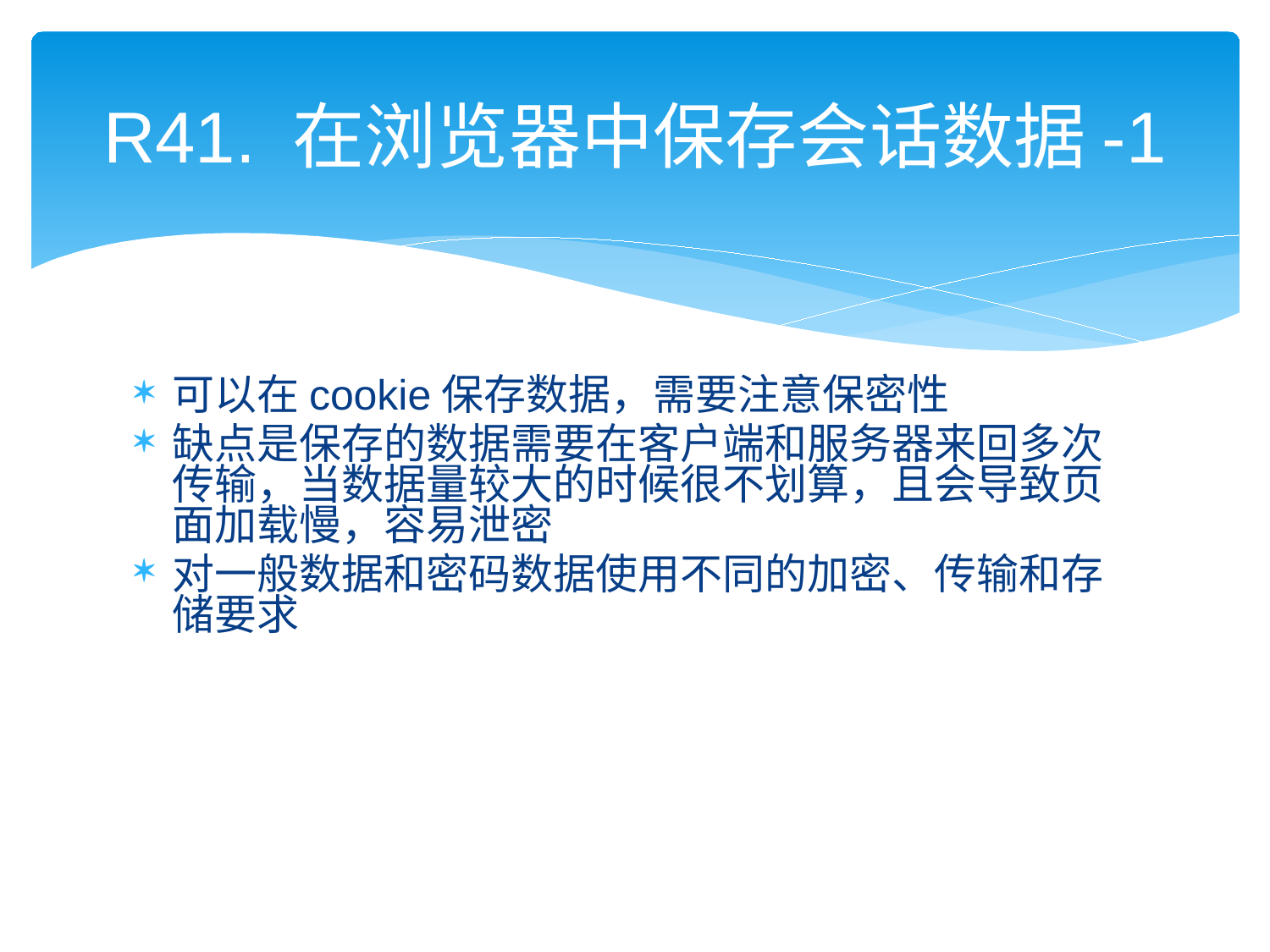

# R41. 在浏览器中保存会话数据-1
可以在cookie保存数据，需要注意保密性
缺点是保存的数据需要在客户端和服务器来回多次传输，当数据量较大的时候很不划算，且会导致页面加载慢，容易泄密
对一般数据和密码数据使用不同的加密、传输和存储要求